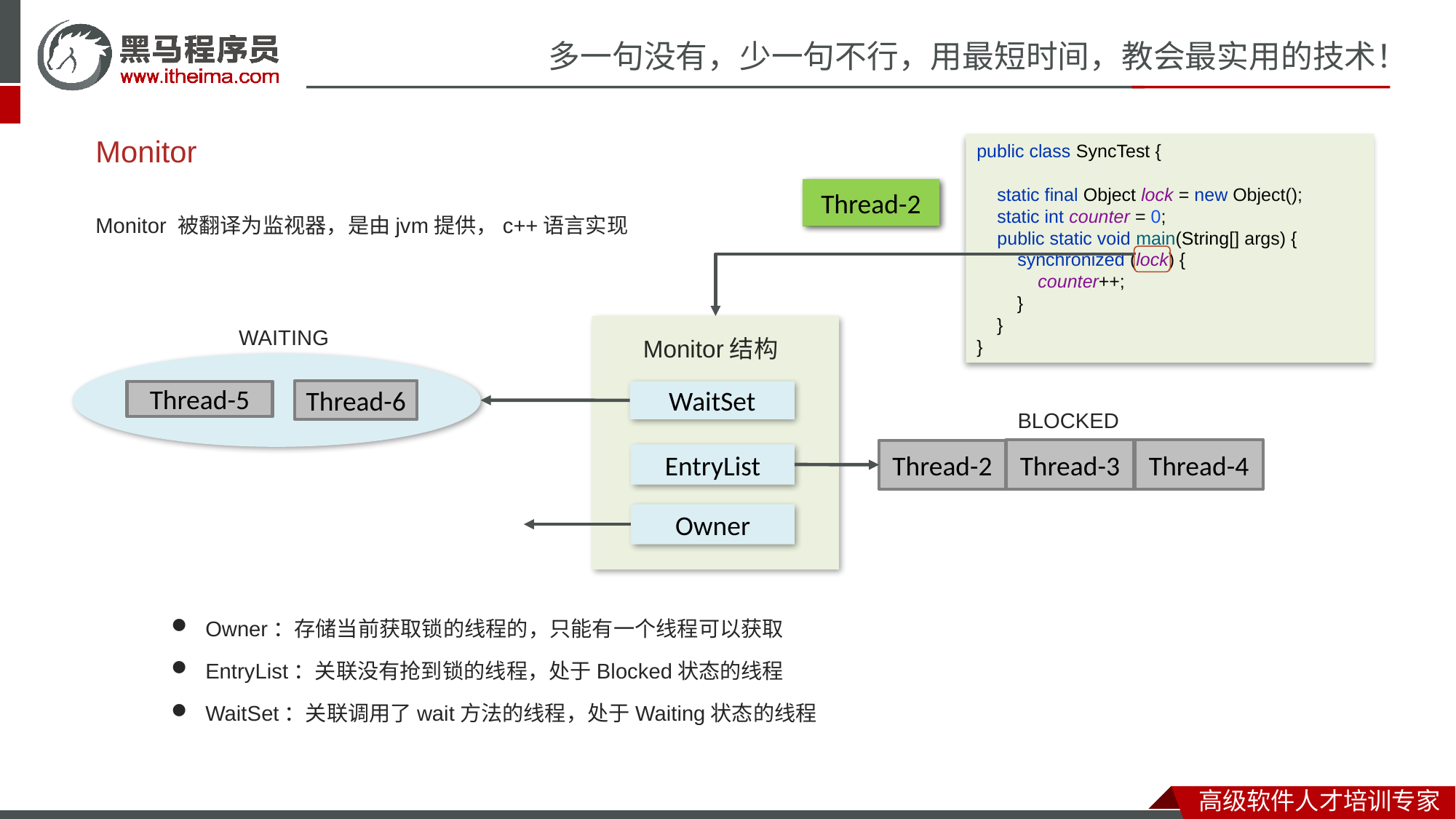

# Monitor
public class SyncTest {
    static final Object lock = new Object();
    static int counter = 0;
    public static void main(String[] args) {
        synchronized (lock) {
            counter++;
        }
    }
}
Thread-2
Thread-1
Monitor 被翻译为监视器，是由jvm提供，c++语言实现

WAITING

Thread-6
Thread-5
Monitor结构

WaitSet
EntryList
Owner
BLOCKED
Thread-3
Thread-4
Thread-2
Owner：存储当前获取锁的线程的，只能有一个线程可以获取
EntryList：关联没有抢到锁的线程，处于Blocked状态的线程
WaitSet：关联调用了wait方法的线程，处于Waiting状态的线程